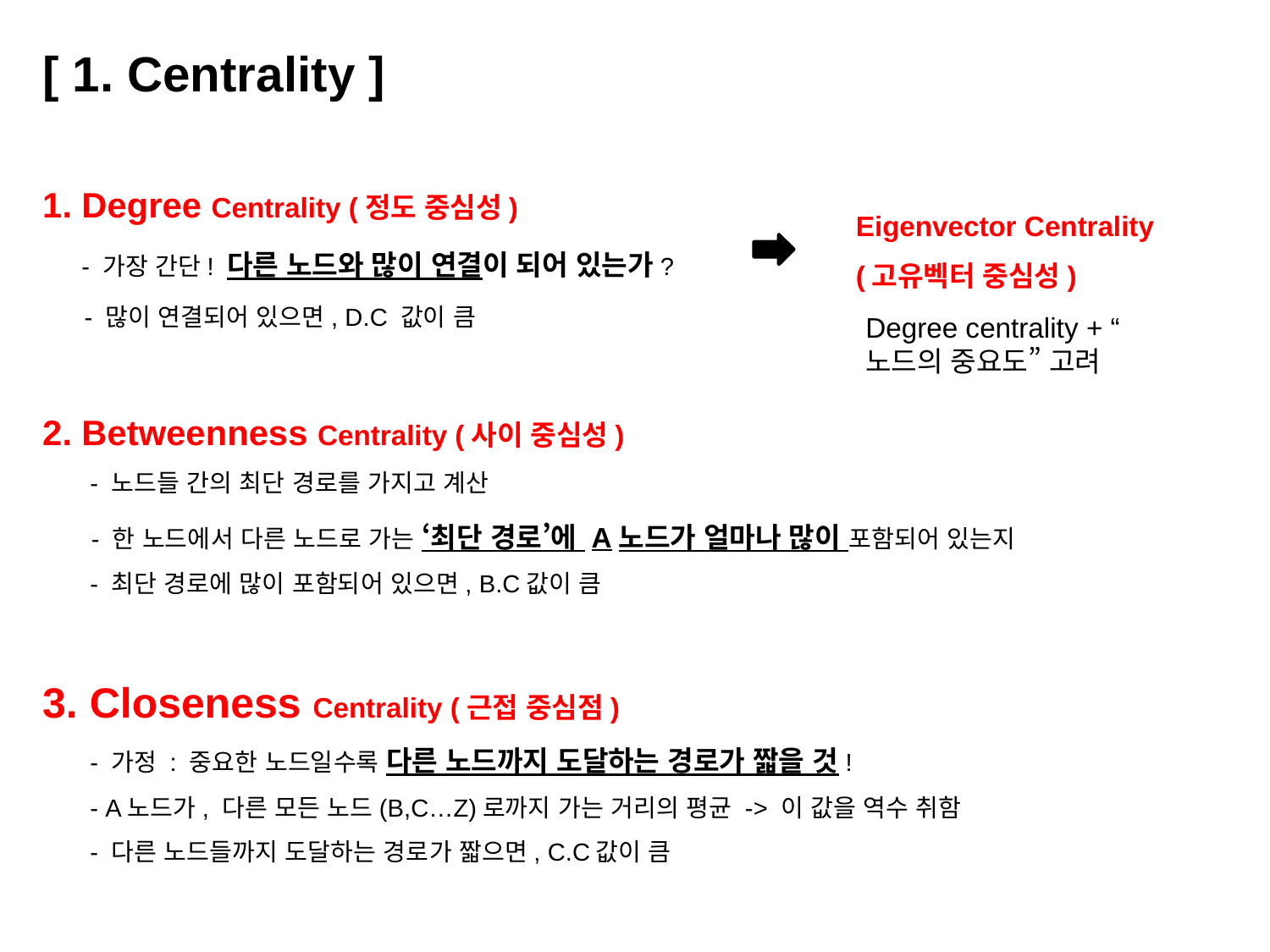

[ 1. Centrality ]
1. Degree Centrality (정도 중심성)
     - 가장 간단! 다른 노드와 많이 연결이 되어 있는가?
      - 많이 연결되어 있으면, D.C 값이 큼
2. Betweenness Centrality (사이 중심성)
- 노드들 간의 최단 경로를 가지고 계산
       - 한 노드에서 다른 노드로 가는 ‘최단 경로’에 A노드가 얼마나 많이 포함되어 있는지
- 최단 경로에 많이 포함되어 있으면, B.C값이 큼
3. Closeness Centrality (근접 중심점)
- 가정 : 중요한 노드일수록 다른 노드까지 도달하는 경로가 짧을 것!
- A노드가, 다른 모든 노드(B,C…Z)로까지 가는 거리의 평균 -> 이 값을 역수 취함
- 다른 노드들까지 도달하는 경로가 짧으면, C.C값이 큼

Eigenvector Centrality
(고유벡터 중심성)

Degree centrality + “노드의 중요도” 고려